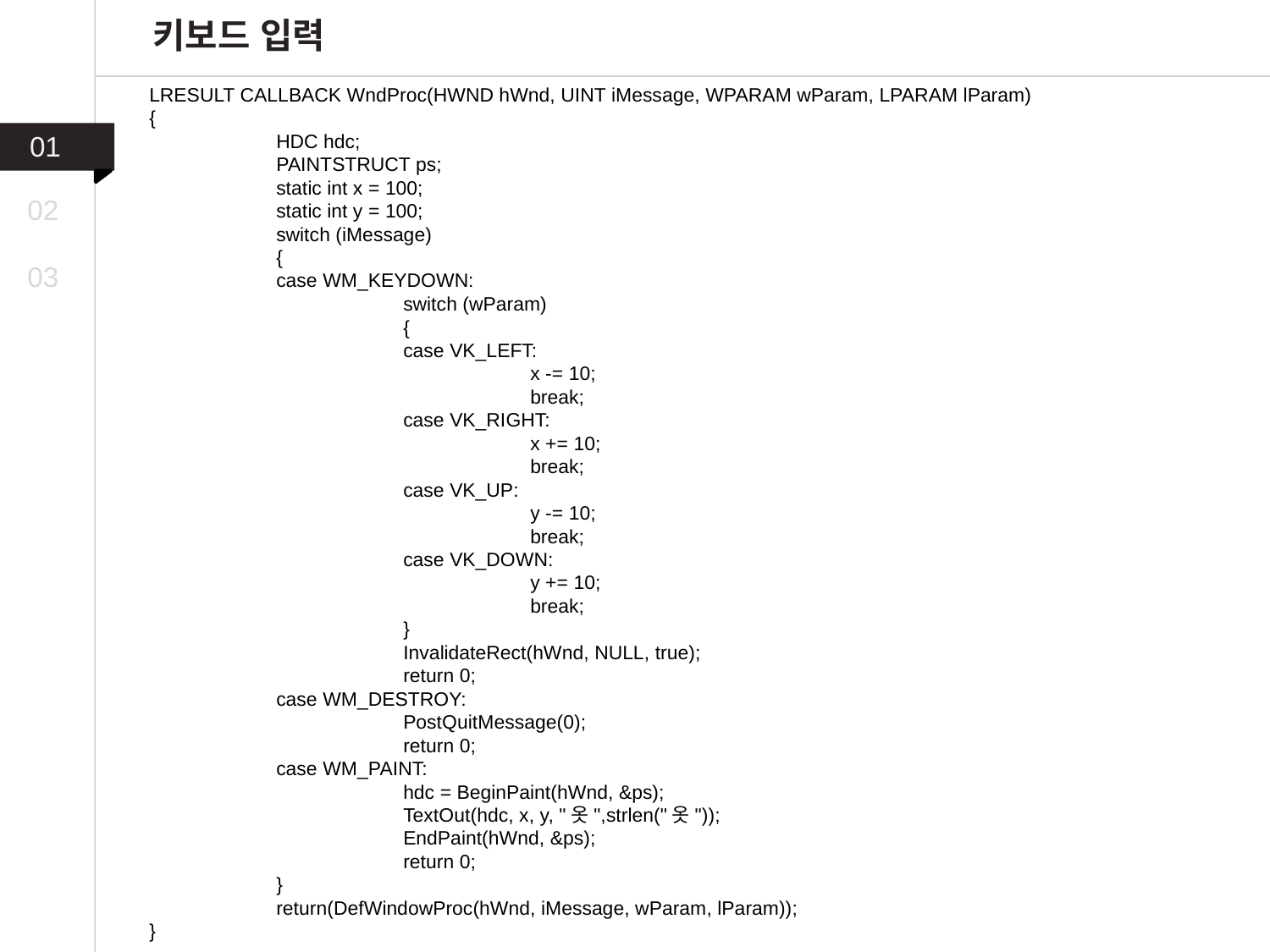

키보드 입력
LRESULT CALLBACK WndProc(HWND hWnd, UINT iMessage, WPARAM wParam, LPARAM lParam)
{
	HDC hdc;
	PAINTSTRUCT ps;
	static int x = 100;
	static int y = 100;
	switch (iMessage)
	{
	case WM_KEYDOWN:
		switch (wParam)
		{
		case VK_LEFT:
			x -= 10;
			break;
		case VK_RIGHT:
			x += 10;
			break;
		case VK_UP:
			y -= 10;
			break;
		case VK_DOWN:
			y += 10;
			break;
		}
		InvalidateRect(hWnd, NULL, true);
		return 0;
	case WM_DESTROY:
		PostQuitMessage(0);
		return 0;
	case WM_PAINT:
		hdc = BeginPaint(hWnd, &ps);
		TextOut(hdc, x, y, "옷",strlen("옷"));
		EndPaint(hWnd, &ps);
		return 0;
	}
	return(DefWindowProc(hWnd, iMessage, wParam, lParam));
}
01

02
03